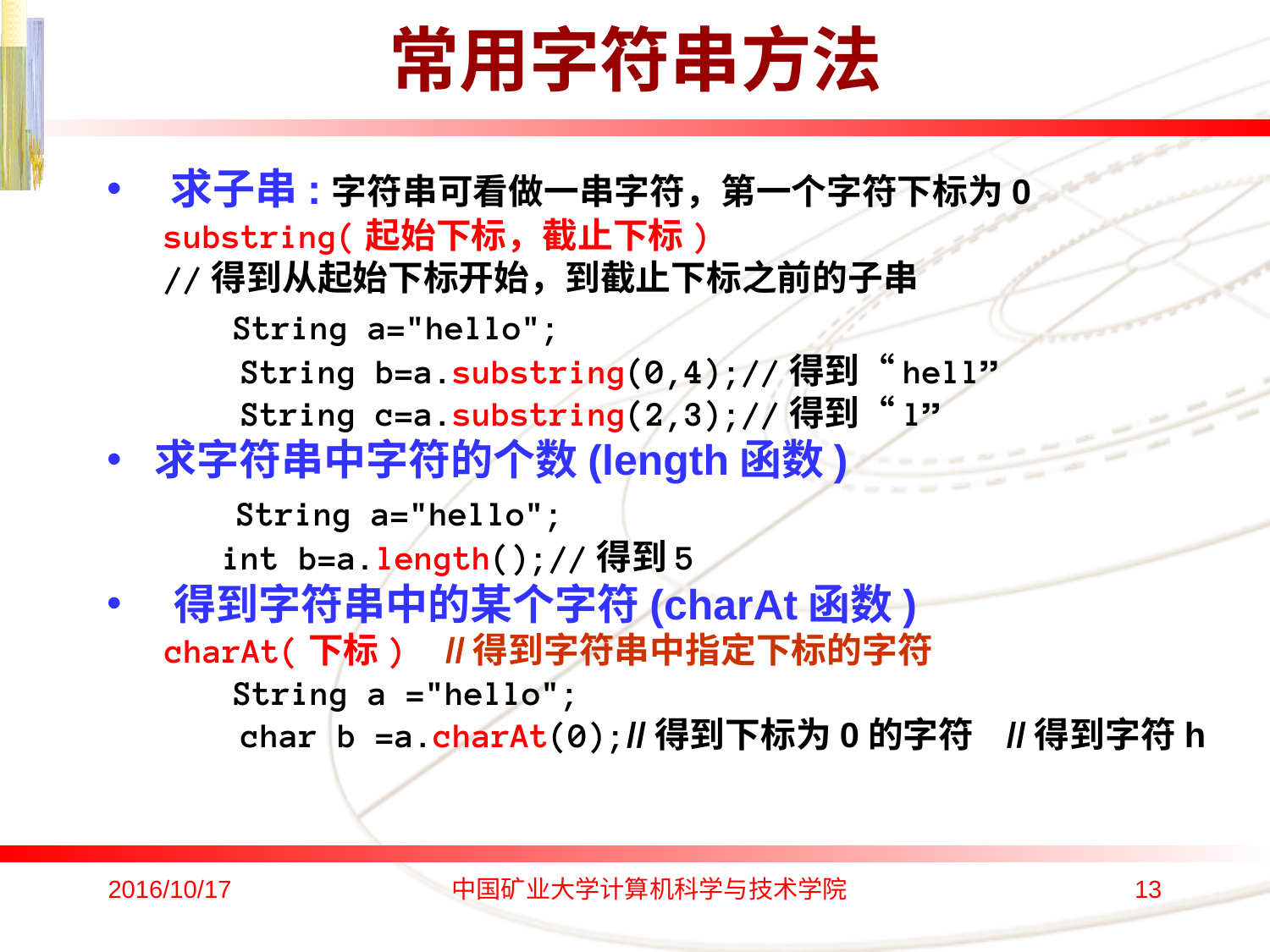

# 常用字符串方法
求子串:字符串可看做一串字符，第一个字符下标为0
   substring(起始下标，截止下标)
   //得到从起始下标开始，到截止下标之前的子串
 	String a="hello";
       String b=a.substring(0,4);//得到“hell”
       String c=a.substring(2,3);//得到“l”
求字符串中字符的个数(length函数)
           String a="hello";
      int b=a.length();//得到5
 得到字符串中的某个字符(charAt函数)
      charAt(下标)  //得到字符串中指定下标的字符
 	String a ="hello";
       char b =a.charAt(0);//得到下标为0的字符   //得到字符h

2016/10/17
中国矿业大学计算机科学与技术学院
13